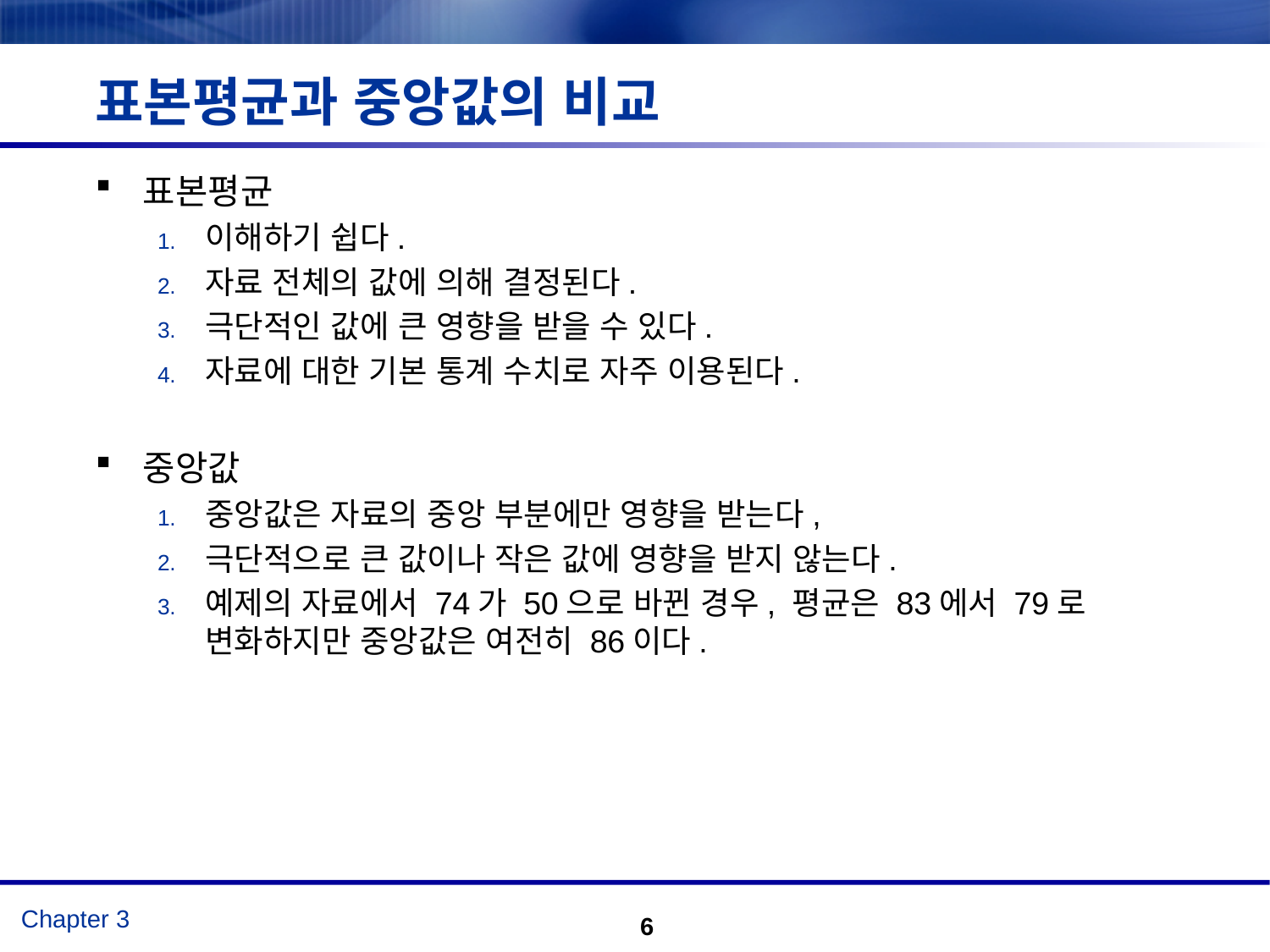

# 표본평균과 중앙값의 비교
표본평균
이해하기 쉽다.
자료 전체의 값에 의해 결정된다.
극단적인 값에 큰 영향을 받을 수 있다.
자료에 대한 기본 통계 수치로 자주 이용된다.

중앙값
중앙값은 자료의 중앙 부분에만 영향을 받는다,
극단적으로 큰 값이나 작은 값에 영향을 받지 않는다.
예제의 자료에서 74가 50으로 바뀐 경우, 평균은 83에서 79로 변화하지만 중앙값은 여전히 86이다.
6